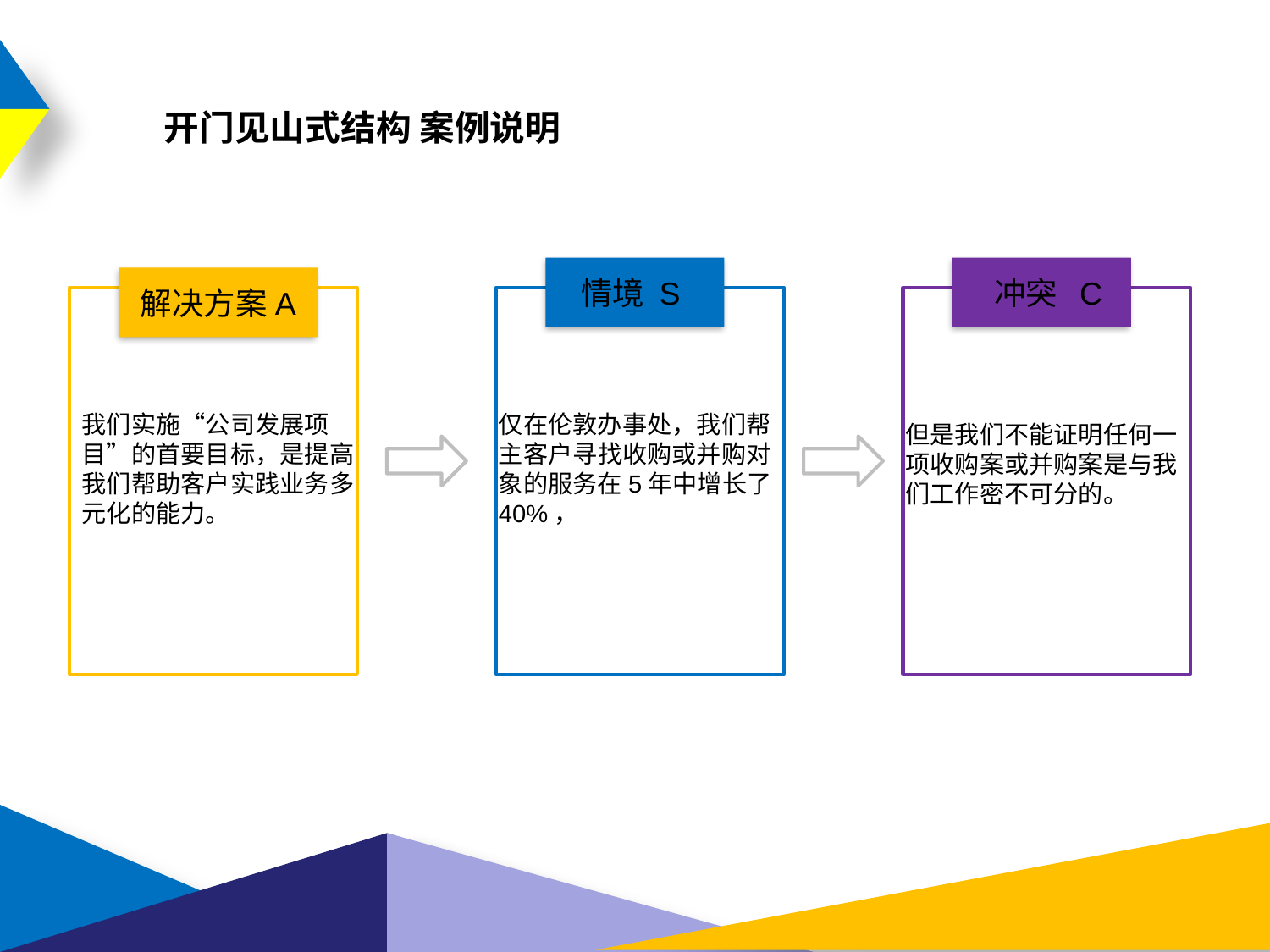

开门见山式结构 案例说明

情境 S
  冲突  C
解决方案A

我们实施“公司发展项目”的首要目标，是提高我们帮助客户实践业务多元化的能力。
仅在伦敦办事处，我们帮主客户寻找收购或并购对象的服务在5年中增长了40%，
但是我们不能证明任何一项收购案或并购案是与我们工作密不可分的。